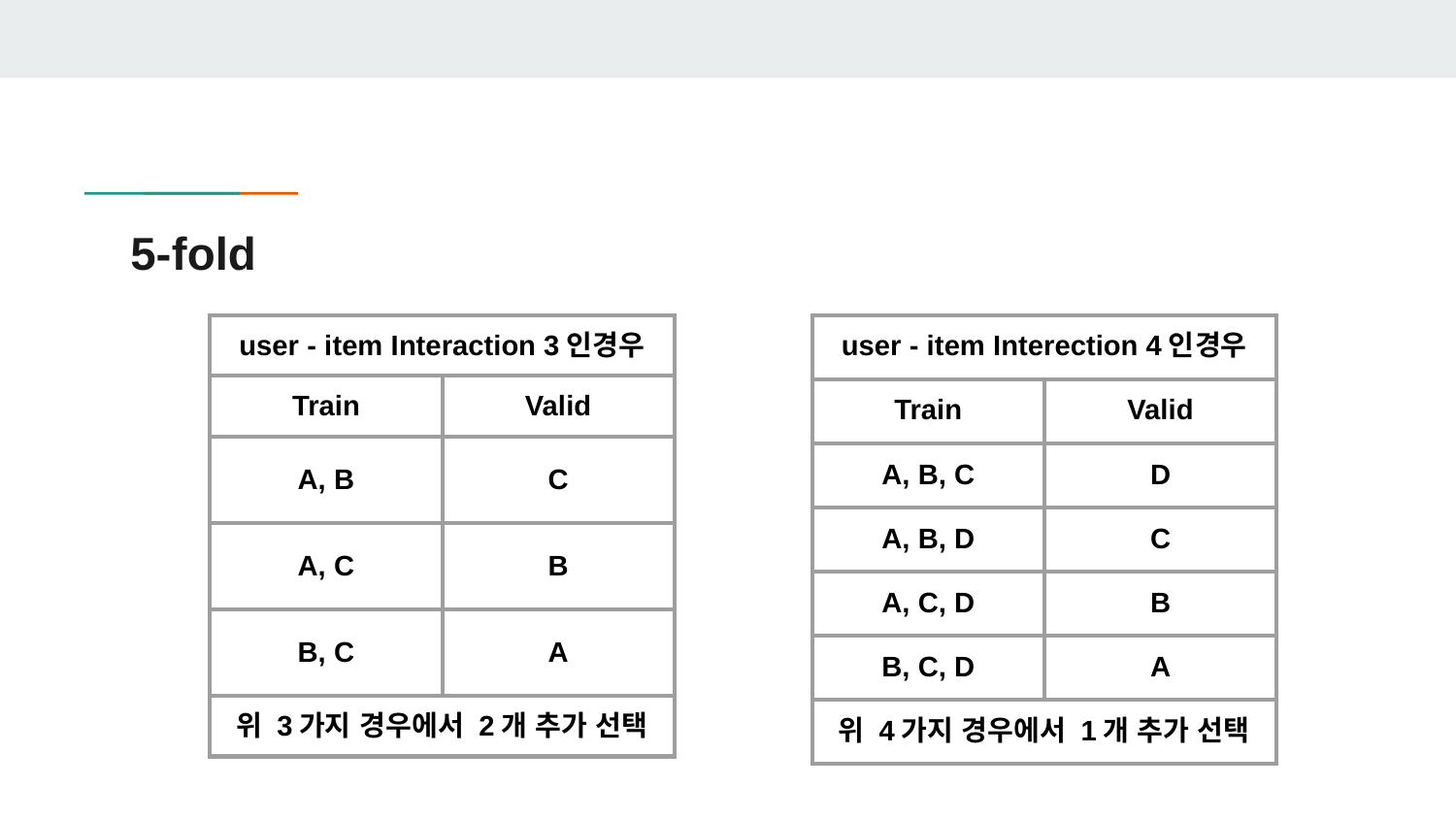

# 5-fold
| user - item Interection 4인경우 |  |
| --- | --- |
| Train | Valid |
| A, B, C | D |
| A, B, D | C |
| A, C, D | B |
| B, C, D | A |
| 위 4가지 경우에서 1개 추가 선택 |  |
|  |  |
| user - item Interaction 3인경우 |  |
| --- | --- |
| Train | Valid |
| A, B | C |
| A, C | B |
| B, C | A |
| 위 3가지 경우에서 2개 추가 선택 |  |
|  |  |